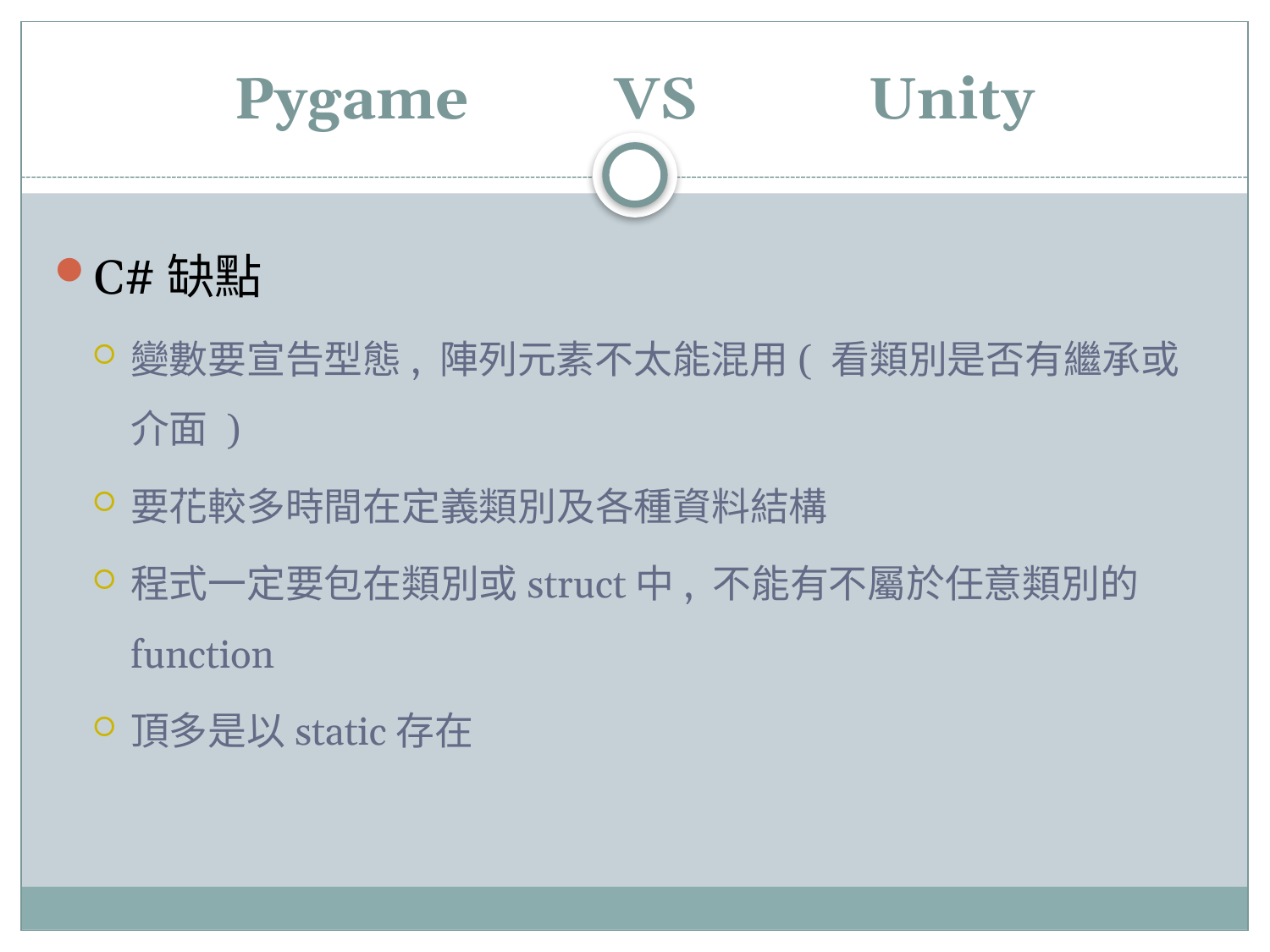

# Pygame		VS		Unity
C#缺點
變數要宣告型態, 陣列元素不太能混用( 看類別是否有繼承或介面 )
要花較多時間在定義類別及各種資料結構
程式一定要包在類別或struct中, 不能有不屬於任意類別的function
頂多是以static存在